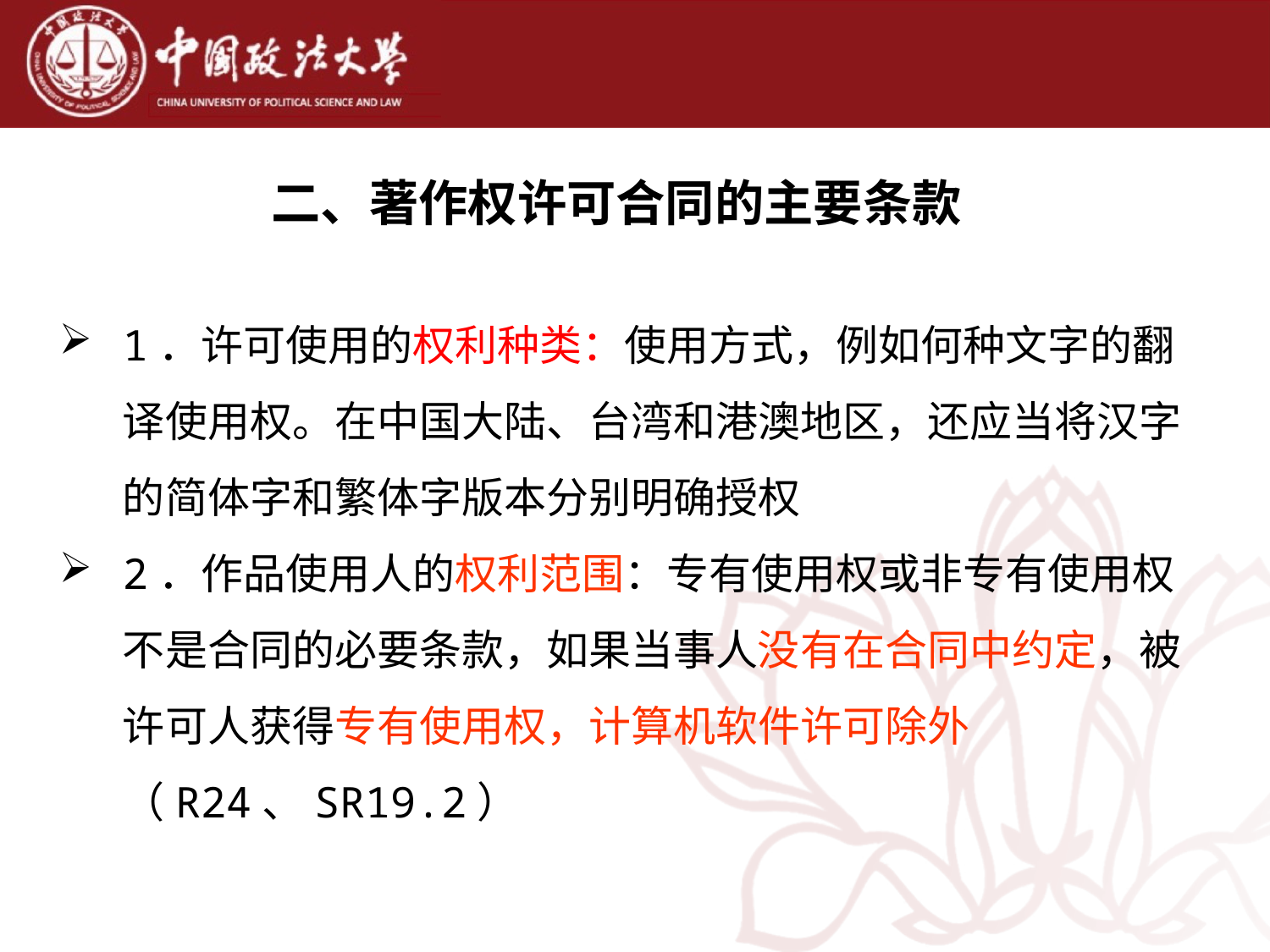

二、著作权许可合同的主要条款
1．许可使用的权利种类：使用方式，例如何种文字的翻译使用权。在中国大陆、台湾和港澳地区，还应当将汉字的简体字和繁体字版本分别明确授权
2．作品使用人的权利范围：专有使用权或非专有使用权不是合同的必要条款，如果当事人没有在合同中约定，被许可人获得专有使用权，计算机软件许可除外（R24、SR19.2）